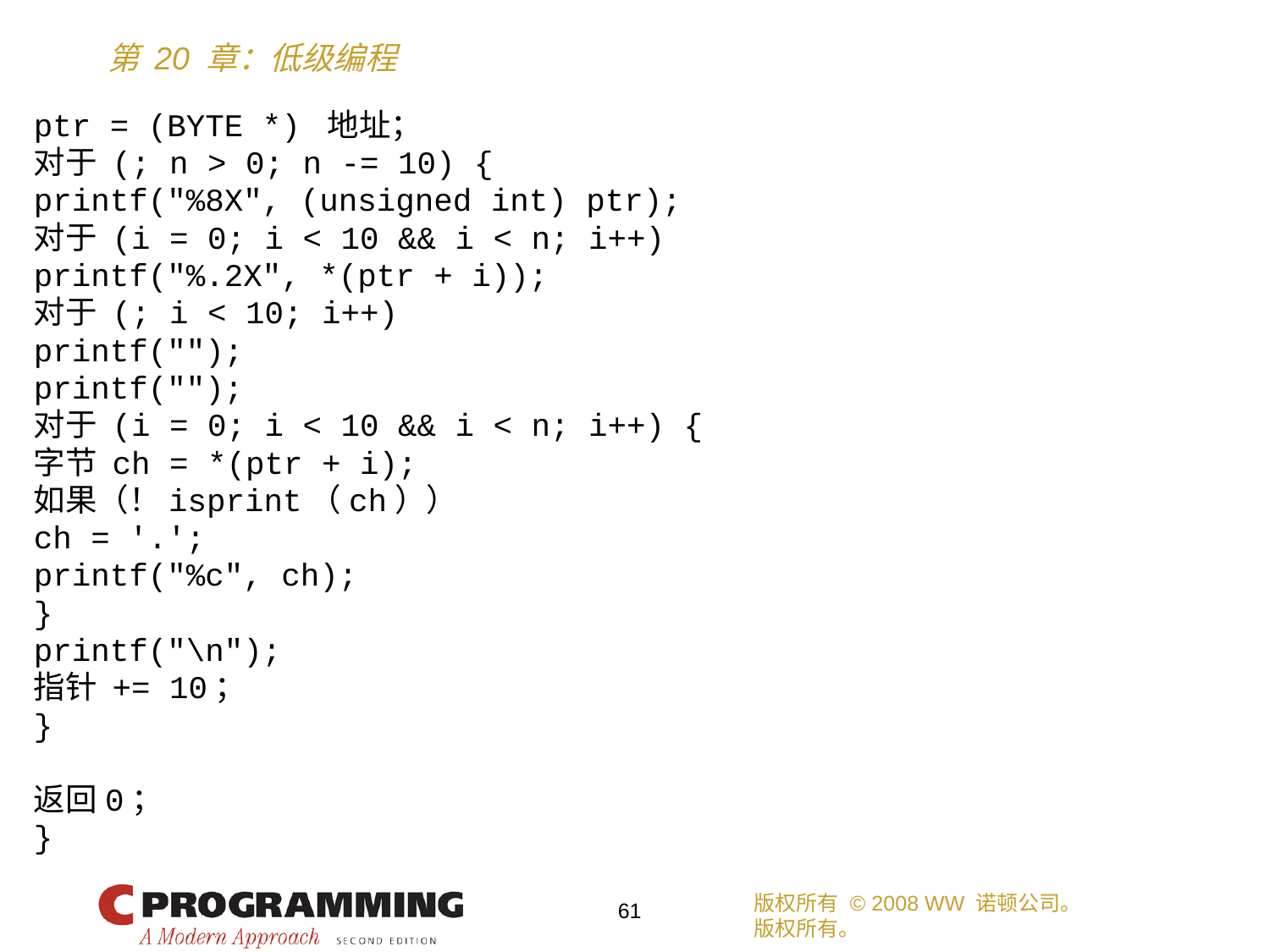

ptr = (BYTE *) 地址；
对于 (; n > 0; n -= 10) {
printf("%8X", (unsigned int) ptr);
对于 (i = 0; i < 10 && i < n; i++)
printf("%.2X", *(ptr + i));
对于 (; i < 10; i++)
printf("");
printf("");
对于 (i = 0; i < 10 && i < n; i++) {
字节 ch = *(ptr + i);
如果（！isprint（ch））
ch = '.';
printf("%c", ch);
}
printf("\n");
指针 += 10；
}

返回0；
}

版权所有 © 2008 WW 诺顿公司。
版权所有。
61